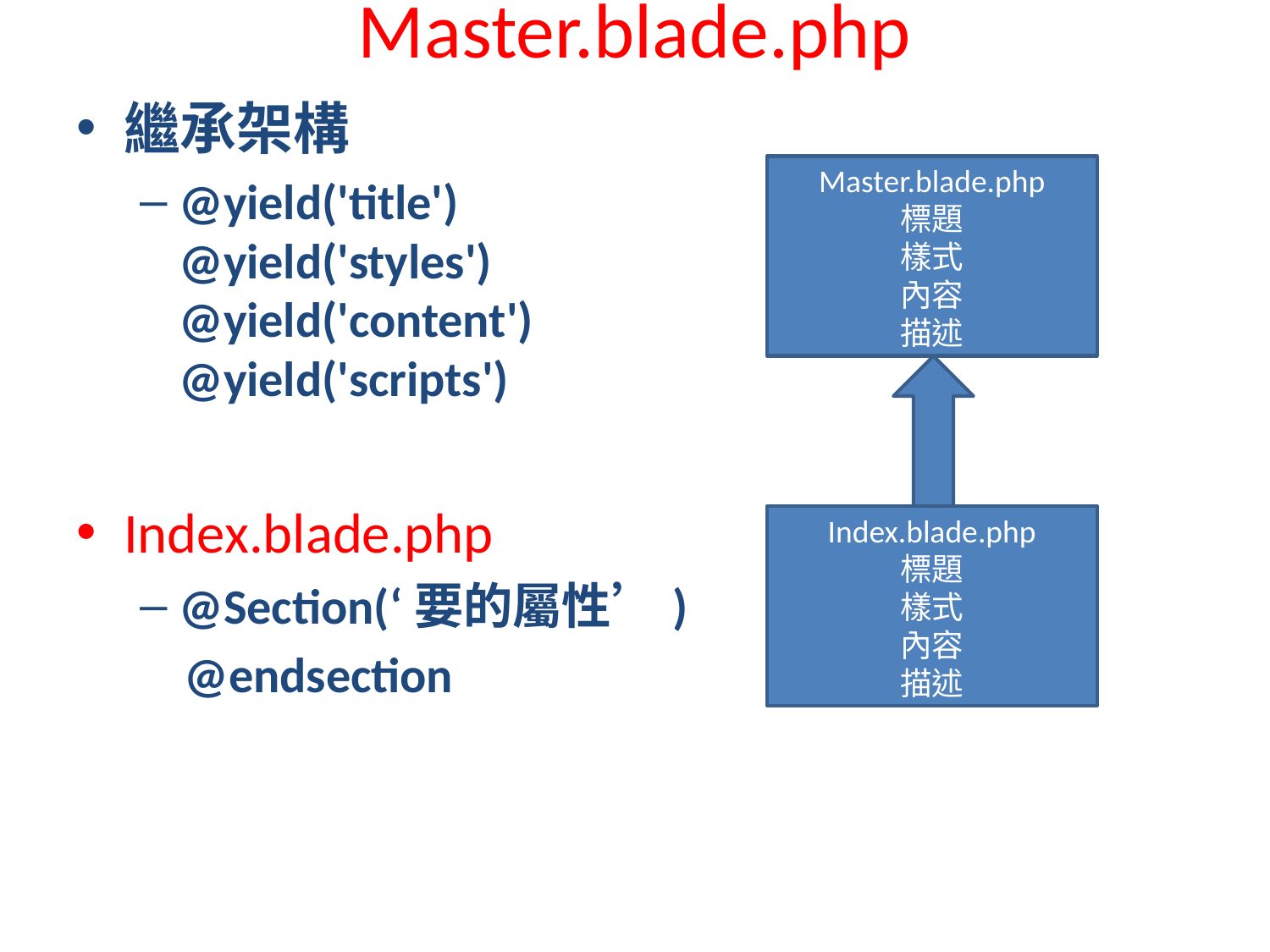

# Master.blade.php
繼承架構
@yield('title')
@yield('styles')
@yield('content')
@yield('scripts')

Index.blade.php
@Section(‘要的屬性’)
    @endsection
Master.blade.php
標題
樣式
內容
描述

Index.blade.php
標題
樣式
內容
描述